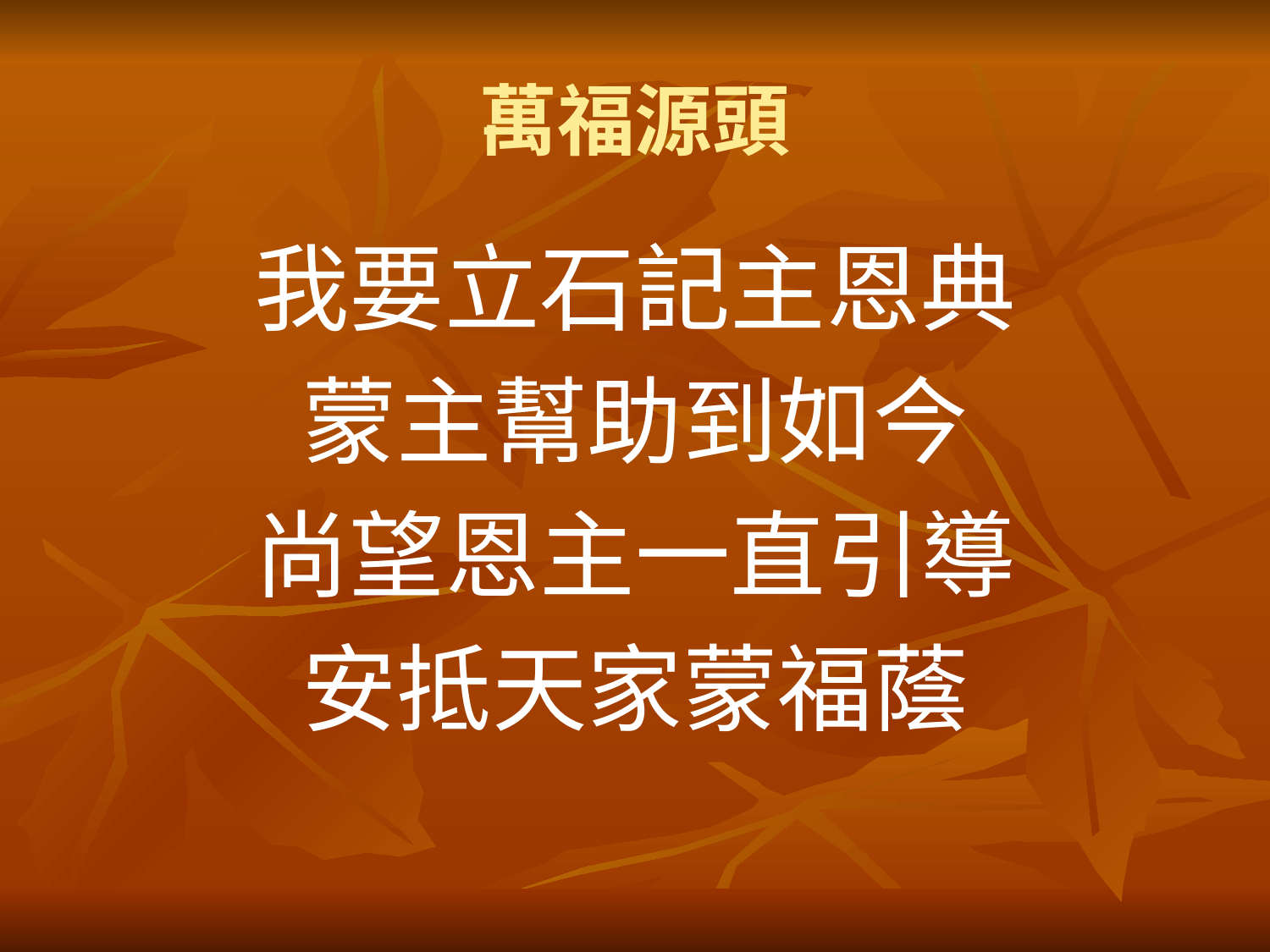

# 萬福源頭
我要立石記主恩典
蒙主幫助到如今
尚望恩主一直引導
安抵天家蒙福蔭